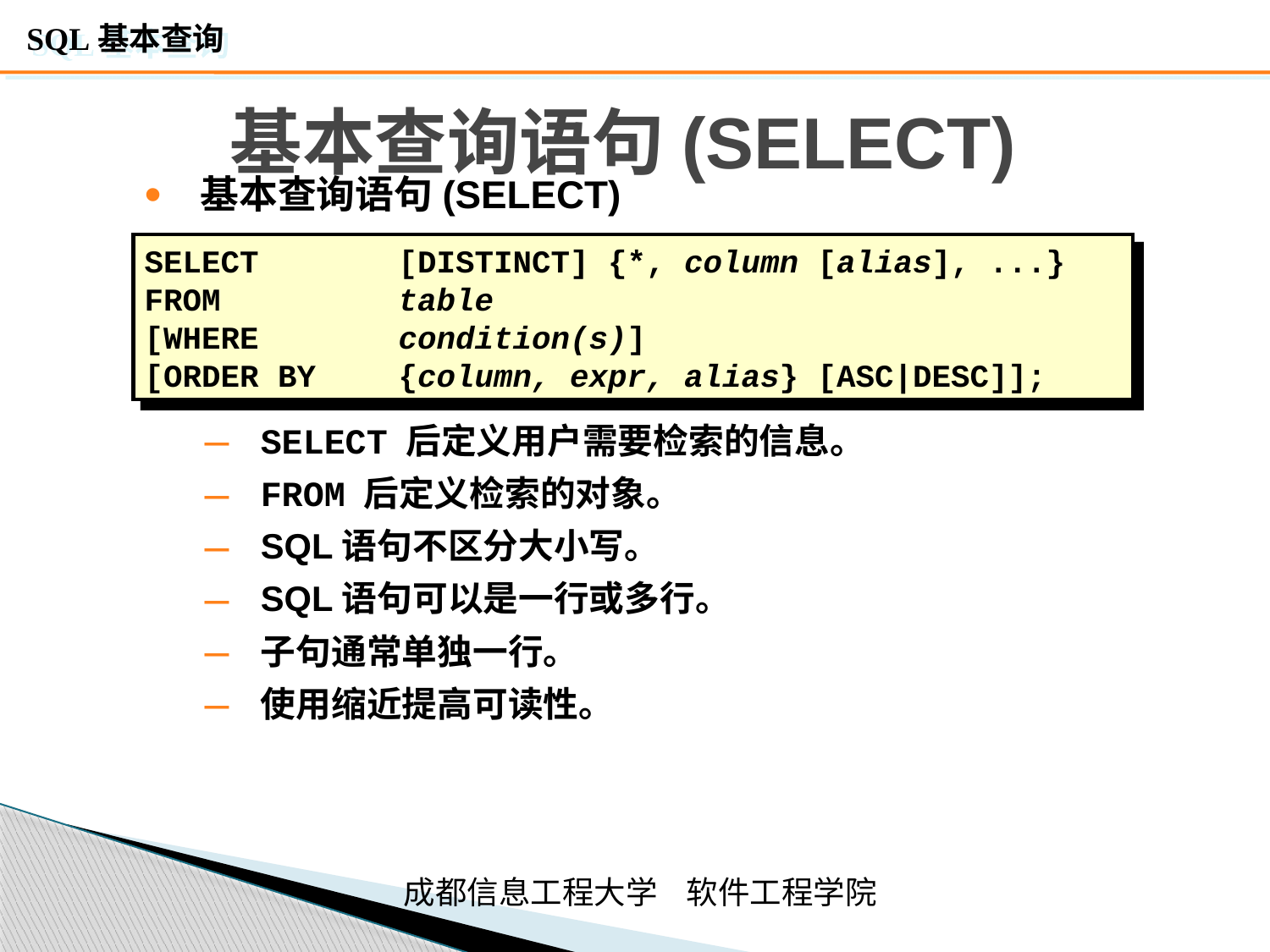

# 基本查询语句(SELECT)
基本查询语句(SELECT)
SELECT		[DISTINCT] {*, column [alias], ...}
FROM 		table
[WHERE		condition(s)]
[ORDER BY	{column, expr, alias} [ASC|DESC]];

SELECT 后定义用户需要检索的信息。
FROM 后定义检索的对象。
SQL语句不区分大小写。
SQL语句可以是一行或多行。
子句通常单独一行。
使用缩近提高可读性。